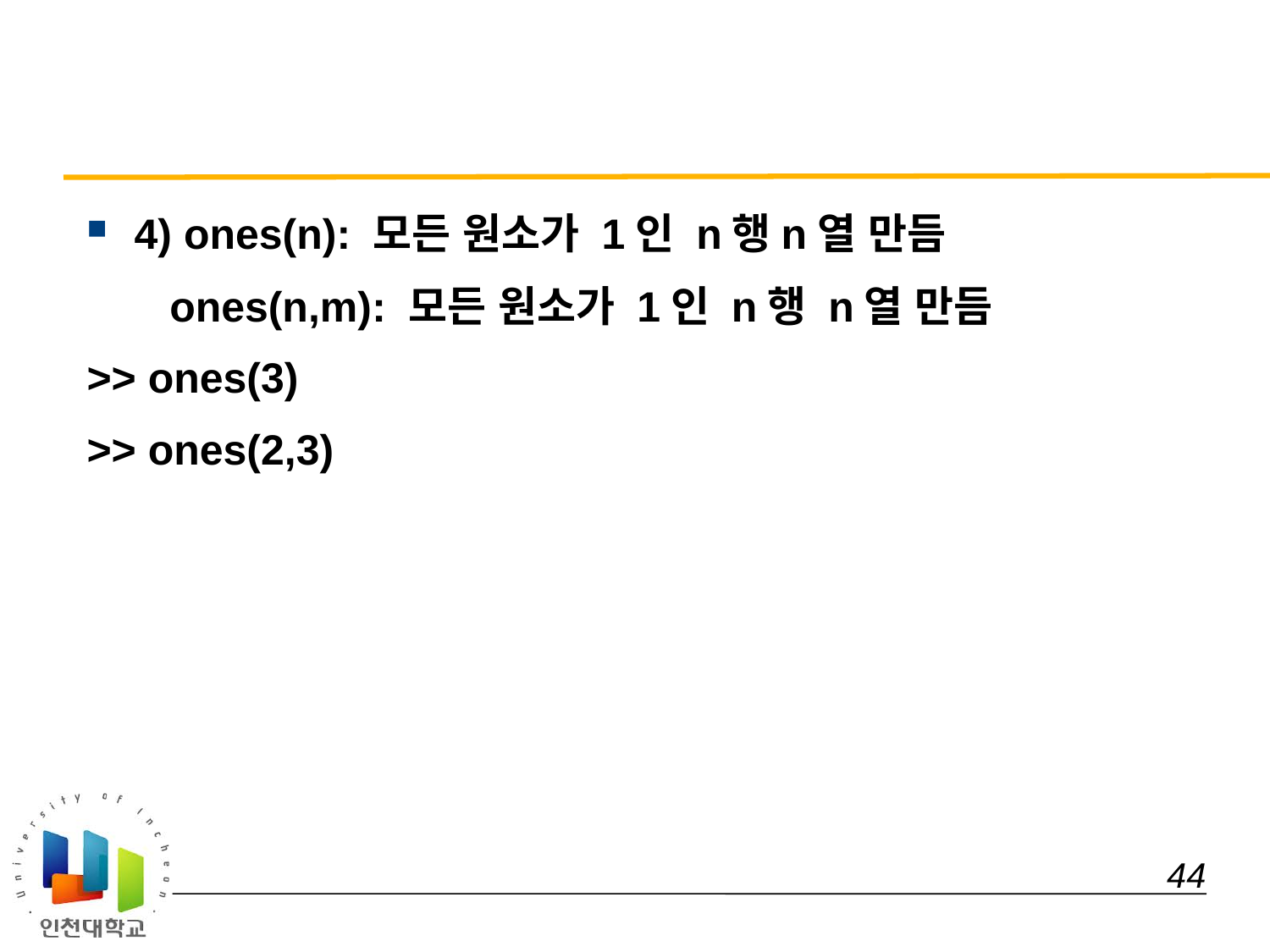

#
4) ones(n): 모든 원소가 1인 n행n열 만듬
       ones(n,m): 모든 원소가 1인 n행 n열 만듬
>> ones(3)
>> ones(2,3)

 44